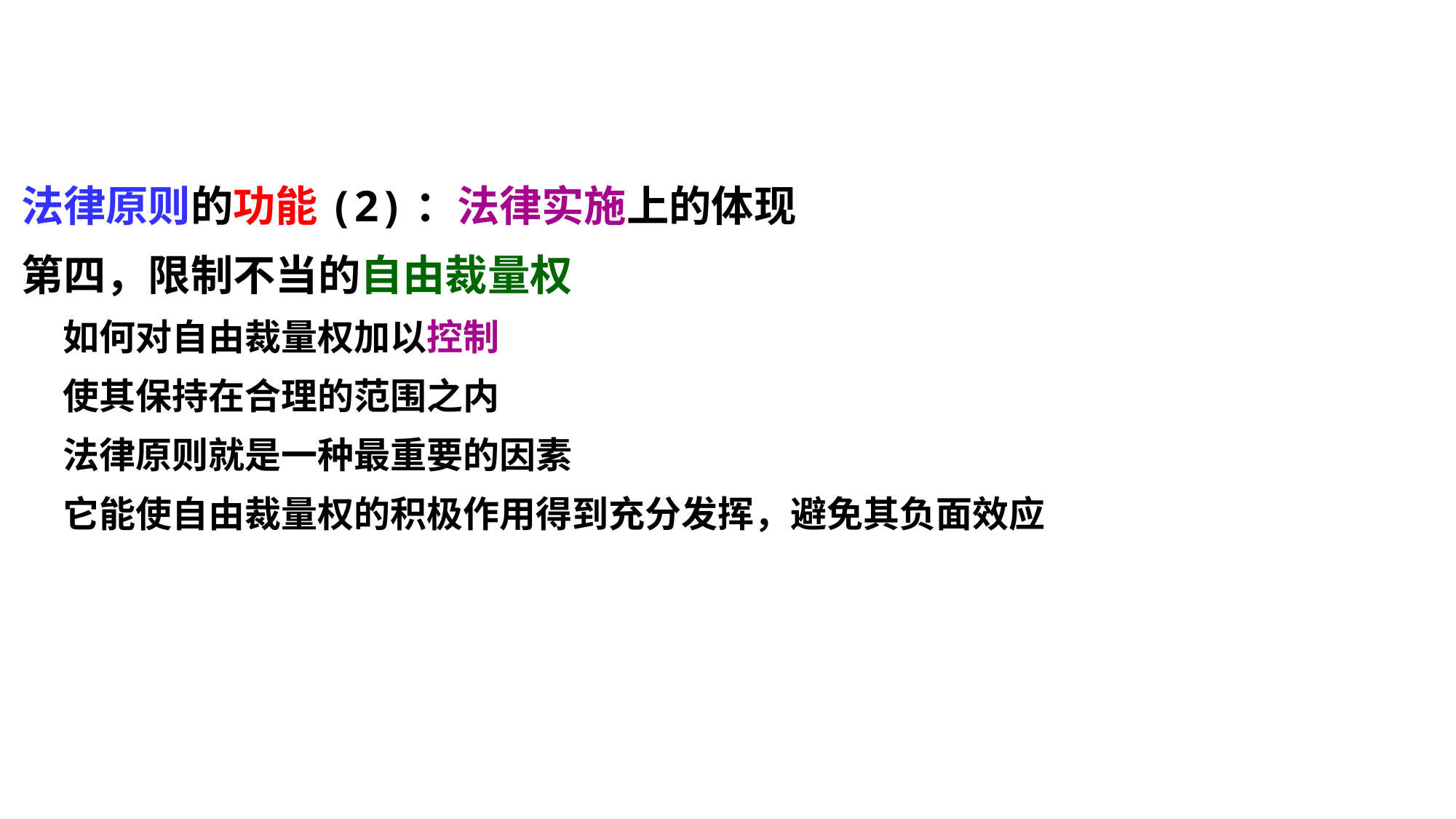

法律原则的功能(2)：法律实施上的体现
第四，限制不当的自由裁量权
    如何对自由裁量权加以控制
    使其保持在合理的范围之内
    法律原则就是一种最重要的因素
    它能使自由裁量权的积极作用得到充分发挥，避免其负面效应